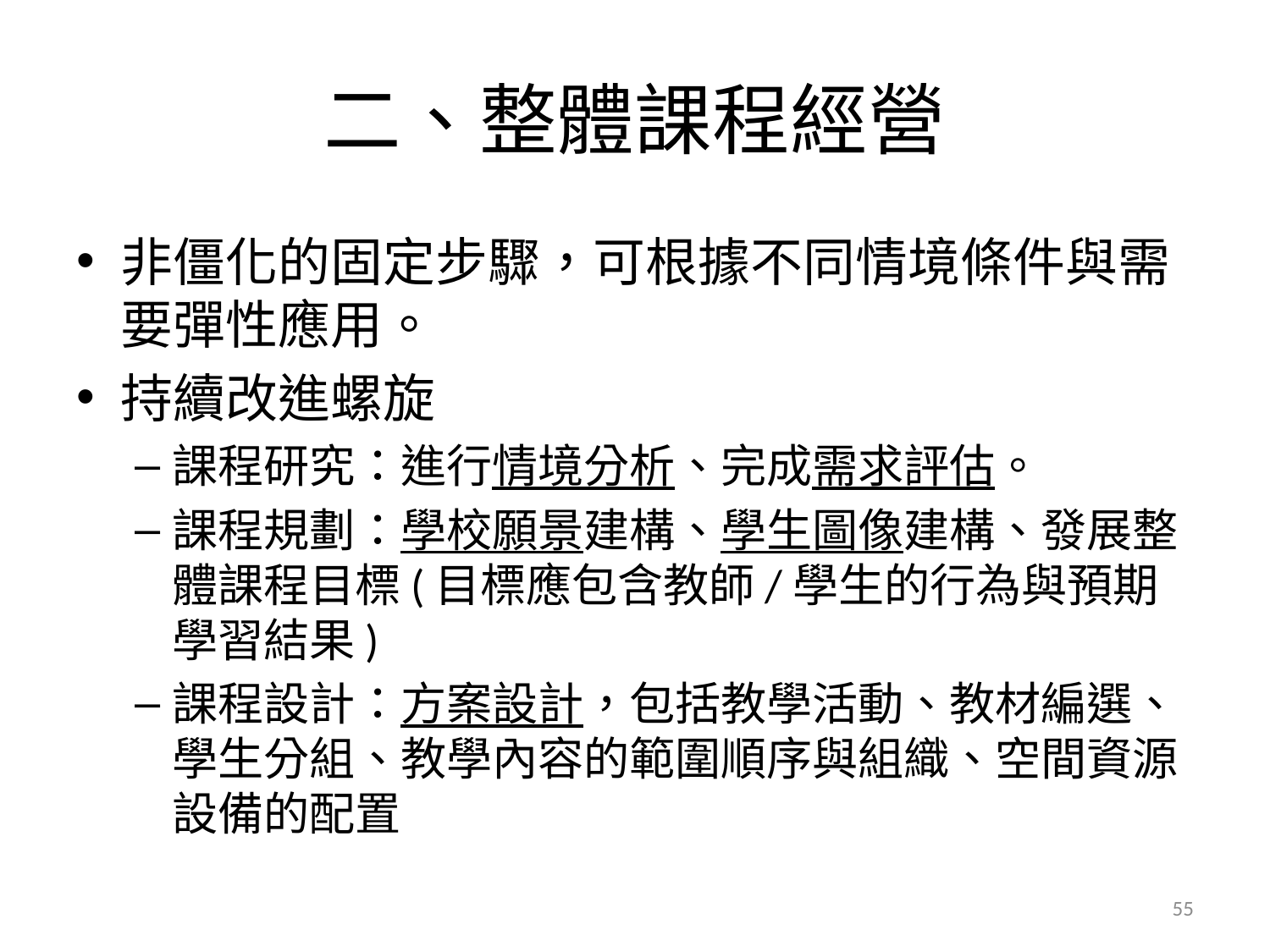

# 二、整體課程經營
非僵化的固定步驟，可根據不同情境條件與需要彈性應用。
持續改進螺旋
課程研究：進行情境分析、完成需求評估。
課程規劃：學校願景建構、學生圖像建構、發展整體課程目標(目標應包含教師/學生的行為與預期學習結果)
課程設計：方案設計，包括教學活動、教材編選、學生分組、教學內容的範圍順序與組織、空間資源設備的配置

55